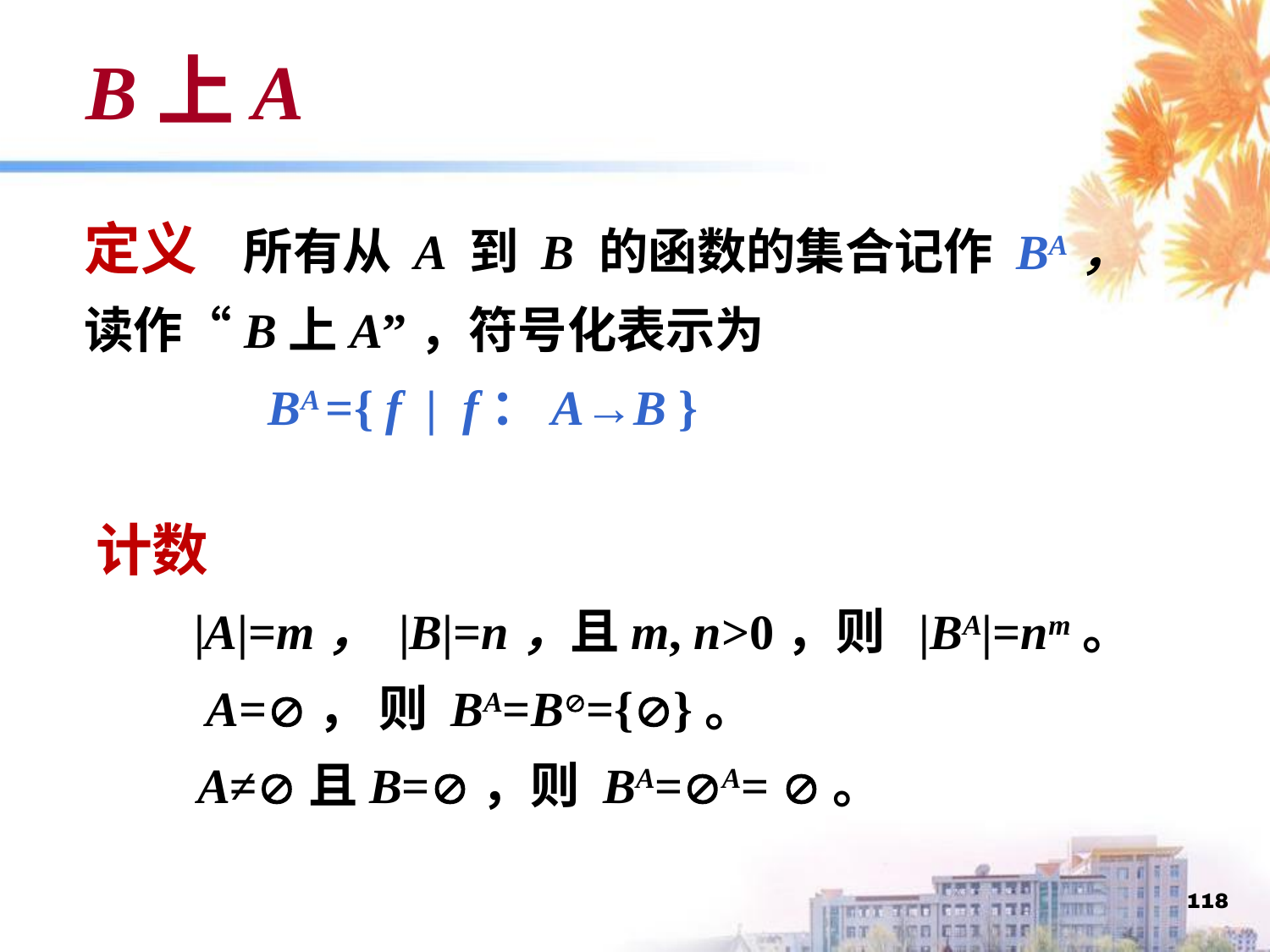

# B上A
定义    所有从 A 到 B 的函数的集合记作 BA，读作“B上A”，符号化表示为
               BA ={ f  |  f：A→B }
计数
        |A|=m， |B|=n，且m, n>0，则  |BA|=nm。
         A=∅， 则 BA=B∅={∅}。
        A≠∅且B=∅，则 BA=∅A= ∅。
118